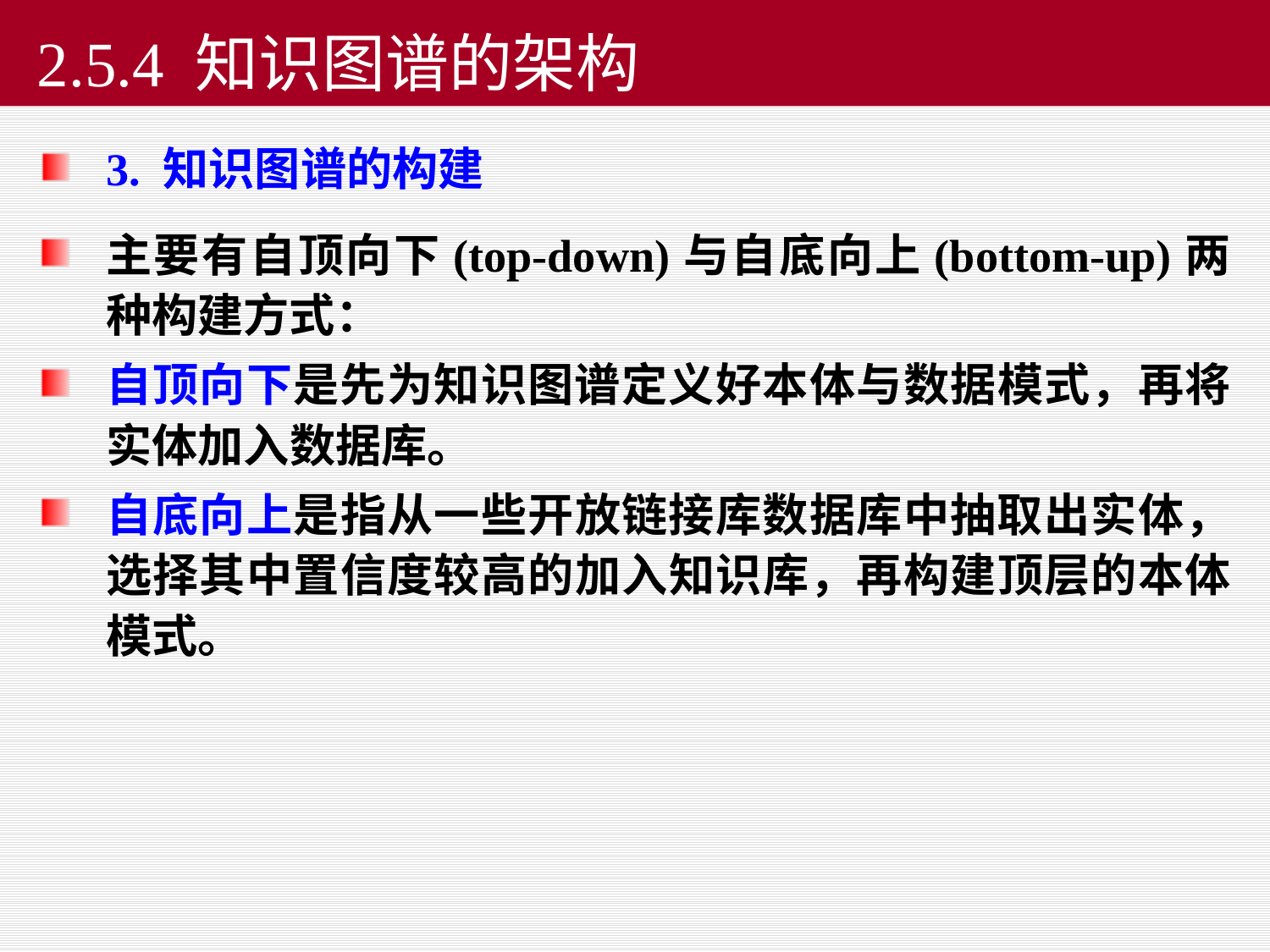

# 2.5.4 知识图谱的架构
3. 知识图谱的构建
主要有自顶向下(top-down)与自底向上(bottom-up)两种构建方式：
自顶向下是先为知识图谱定义好本体与数据模式，再将实体加入数据库。
自底向上是指从一些开放链接库数据库中抽取出实体，选择其中置信度较高的加入知识库，再构建顶层的本体模式。
75